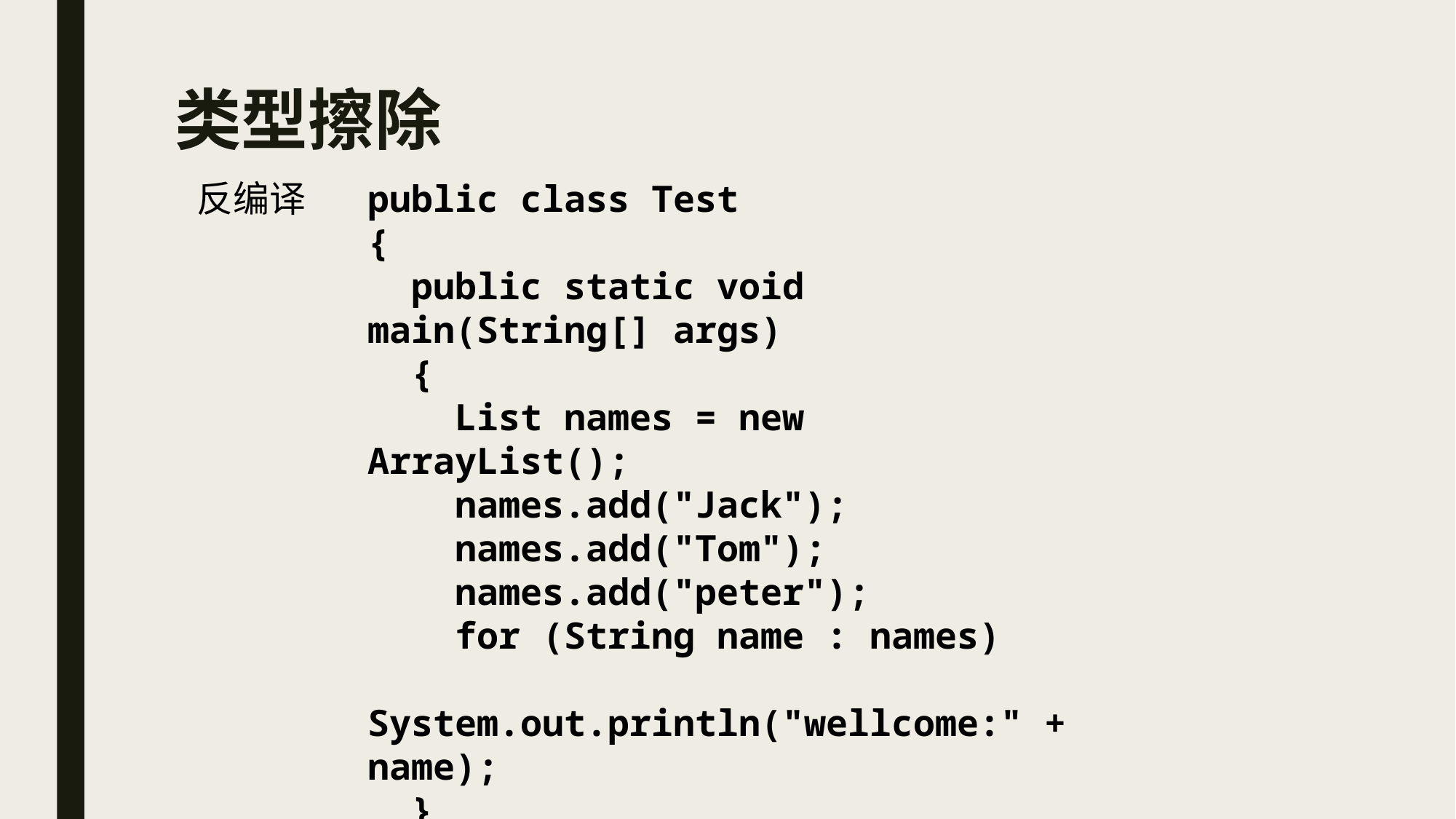

# 类型擦除
反编译
public class Test
{
  public static void main(String[] args)
  {
    List names = new ArrayList();
    names.add("Jack");
    names.add("Tom");
    names.add("peter");
    for (String name : names)
      System.out.println("wellcome:" + name);
  }
}